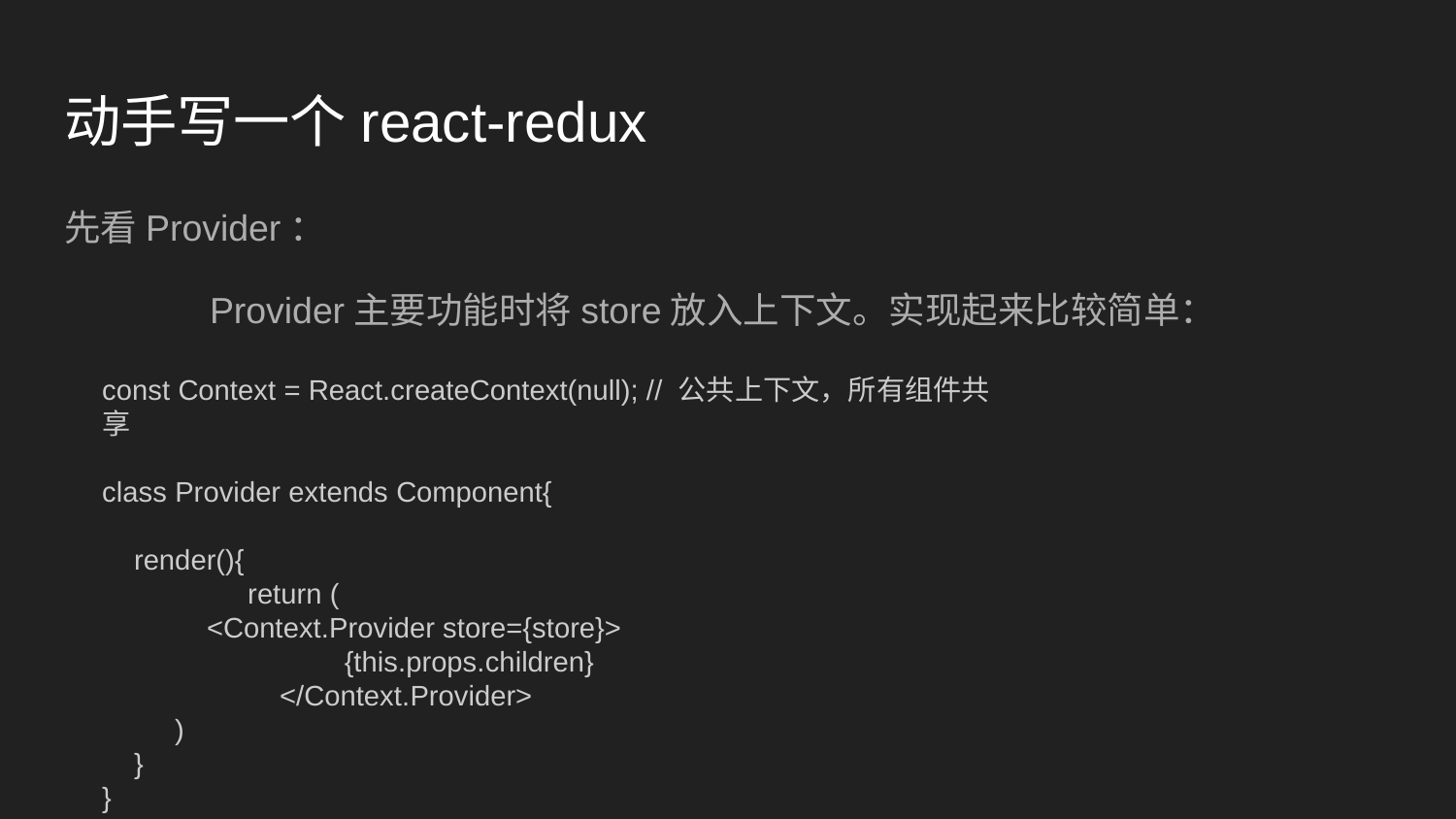

# 动手写一个react-redux
先看Provider：
	Provider主要功能时将store放入上下文。实现起来比较简单：

const Context = React.createContext(null); // 公共上下文，所有组件共享

class Provider extends Component{

    render(){
	return (
    <Context.Provider store={store}>
	   {this.props.children}
 	    </Context.Provider>
)
    }
}